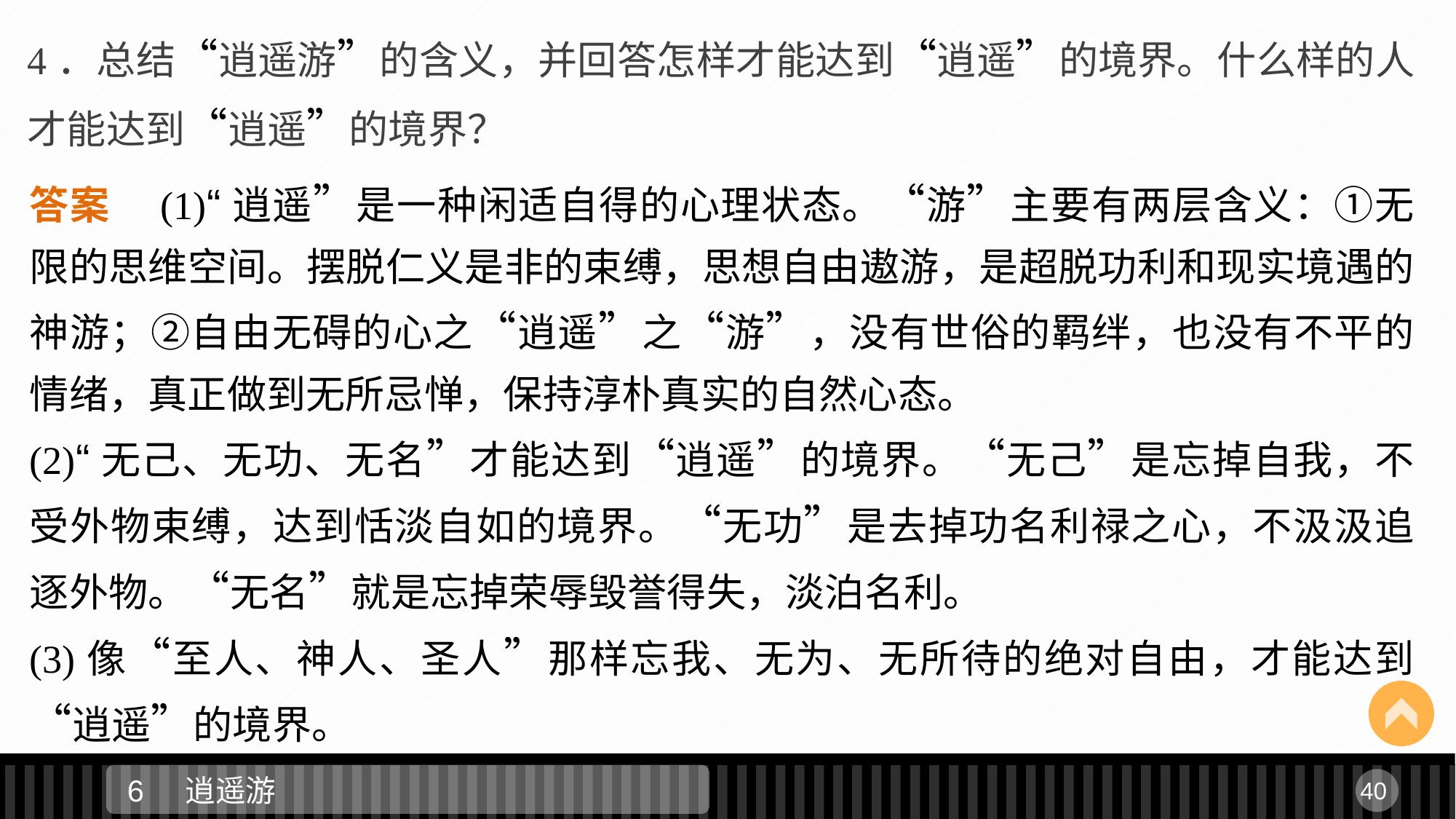

4．总结“逍遥游”的含义，并回答怎样才能达到“逍遥”的境界。什么样的人才能达到“逍遥”的境界？
答案　(1)“逍遥”是一种闲适自得的心理状态。“游”主要有两层含义：①无限的思维空间。摆脱仁义是非的束缚，思想自由遨游，是超脱功利和现实境遇的神游；②自由无碍的心之“逍遥”之“游”，没有世俗的羁绊，也没有不平的情绪，真正做到无所忌惮，保持淳朴真实的自然心态。
(2)“无己、无功、无名”才能达到“逍遥”的境界。“无己”是忘掉自我，不受外物束缚，达到恬淡自如的境界。“无功”是去掉功名利禄之心，不汲汲追逐外物。“无名”就是忘掉荣辱毁誉得失，淡泊名利。
(3)像“至人、神人、圣人”那样忘我、无为、无所待的绝对自由，才能达到“逍遥”的境界。